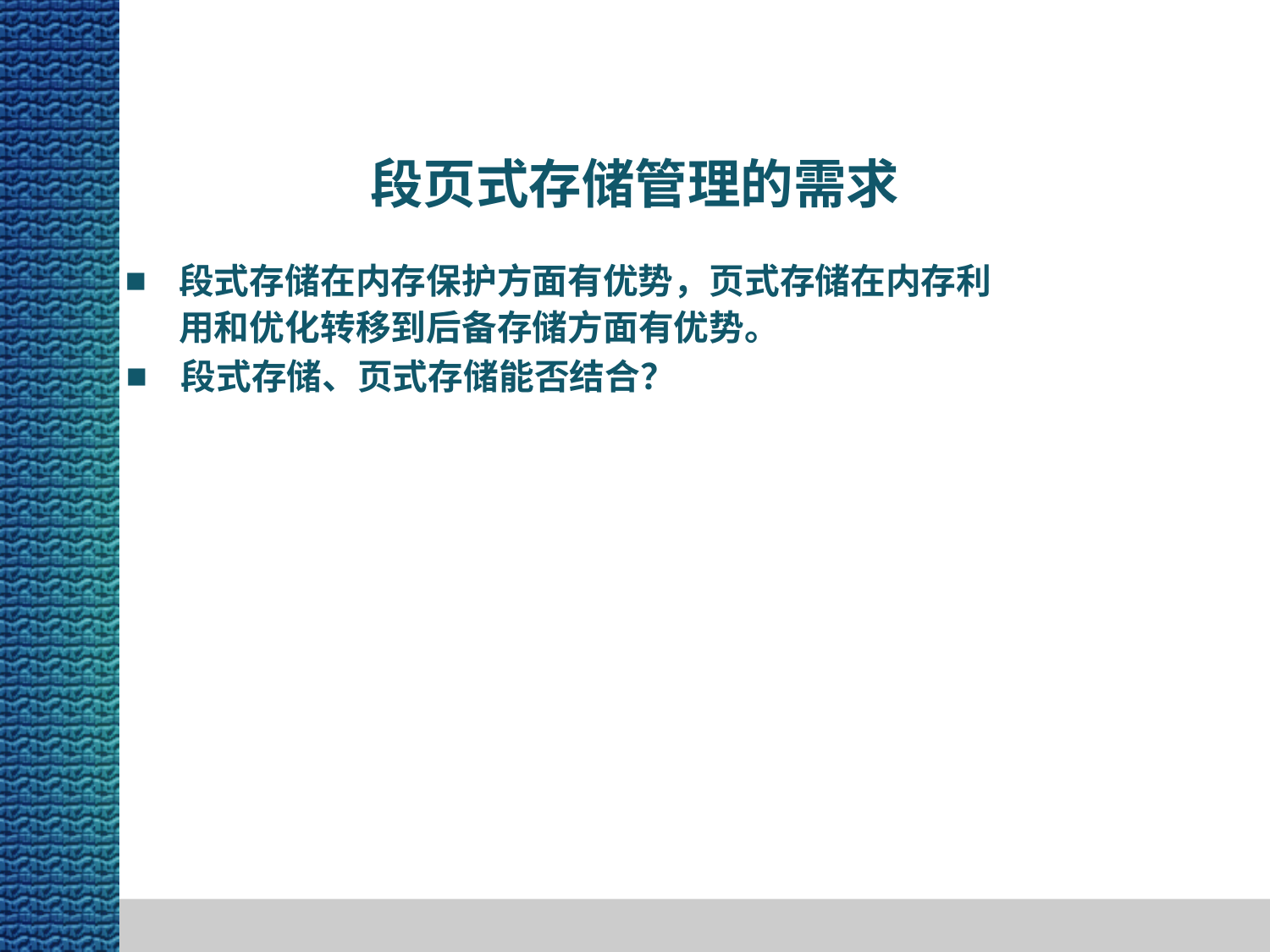

段页式存储管理的需求
段式存储在内存保护方面有优势，页式存储在内存利用和优化转移到后备存储方面有优势。
■
段式存储、页式存储能否结合？
■